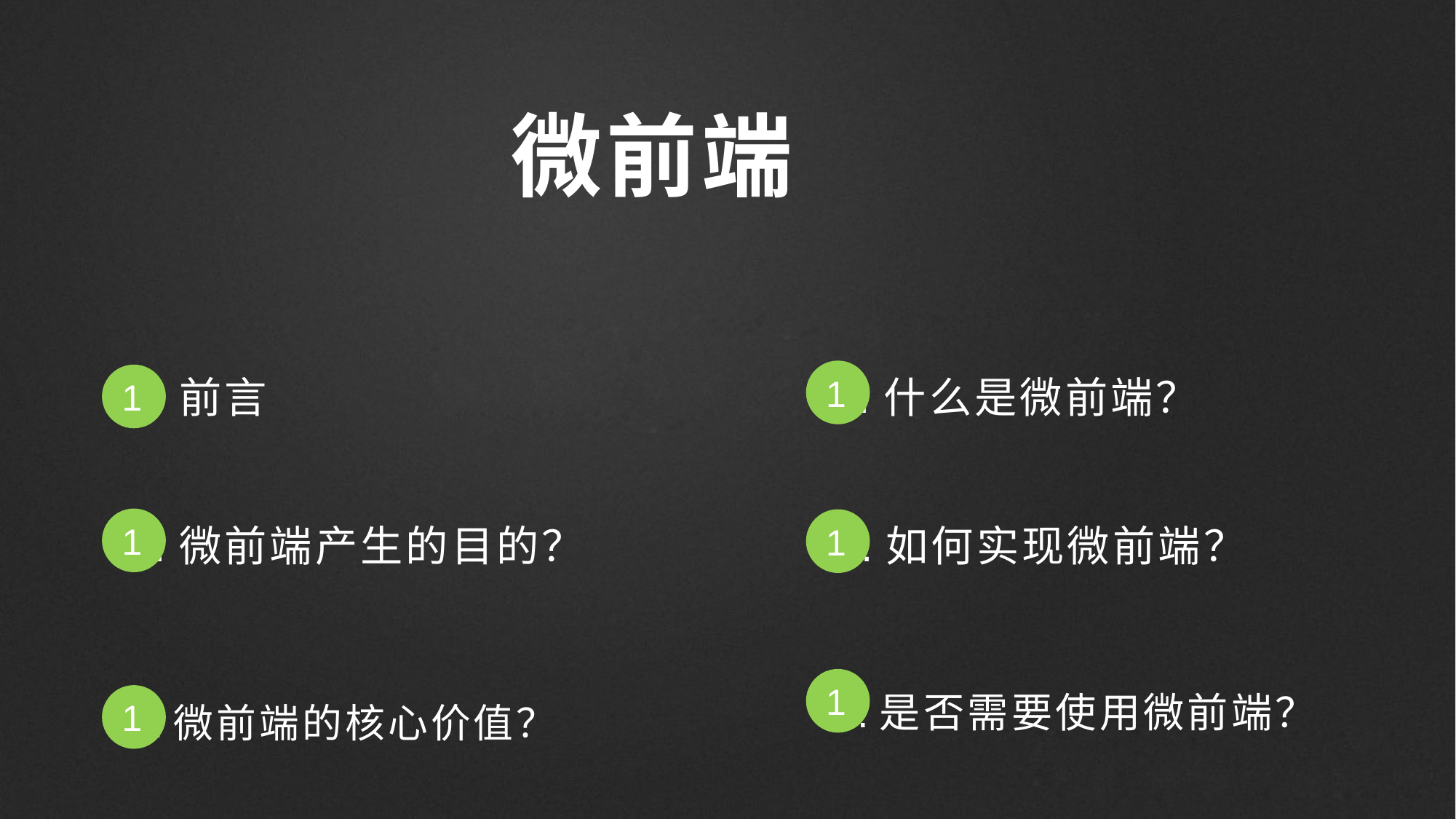

# 微前端
0.前言

1.什么是微前端？

1
1
1
2.微前端产生的目的？
3.如何实现微前端？
1
1
5.是否需要使用微前端？
1
4.微前端的核心价值？